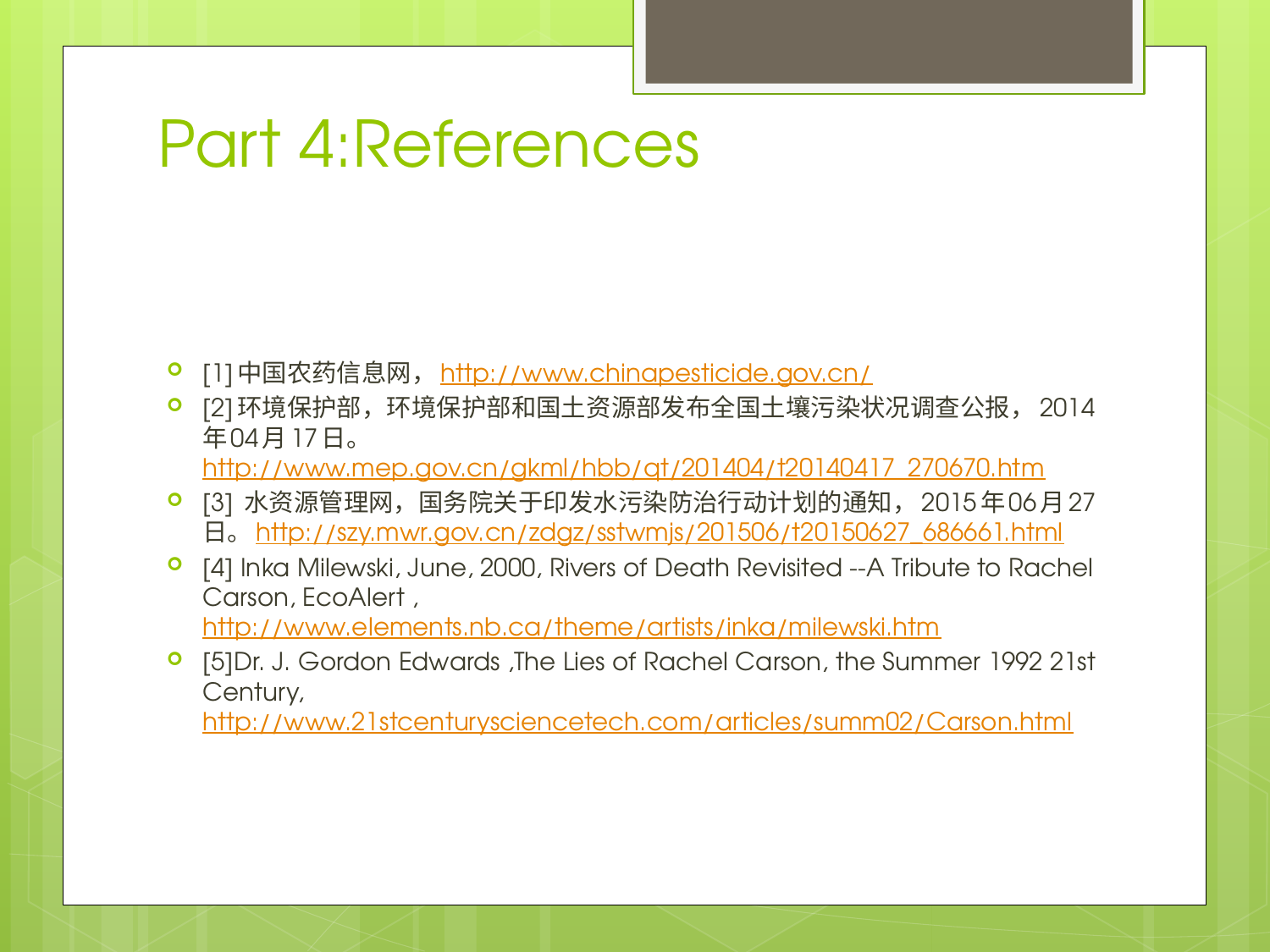

# Part 4:References

[1]中国农药信息网，http://www.chinapesticide.gov.cn/
[2]环境保护部，环境保护部和国土资源部发布全国土壤污染状况调查公报，2014年04月17日。http://www.mep.gov.cn/gkml/hbb/qt/201404/t20140417_270670.htm
[3] 水资源管理网，国务院关于印发水污染防治行动计划的通知，2015年06月27日。http://szy.mwr.gov.cn/zdgz/sstwmjs/201506/t20150627_686661.html
[4] Inka Milewski, June, 2000, Rivers of Death Revisited --A Tribute to Rachel Carson, EcoAlert , http://www.elements.nb.ca/theme/artists/inka/milewski.htm
[5]Dr. J. Gordon Edwards ,The Lies of Rachel Carson, the Summer 1992 21st Century, http://www.21stcenturysciencetech.com/articles/summ02/Carson.html